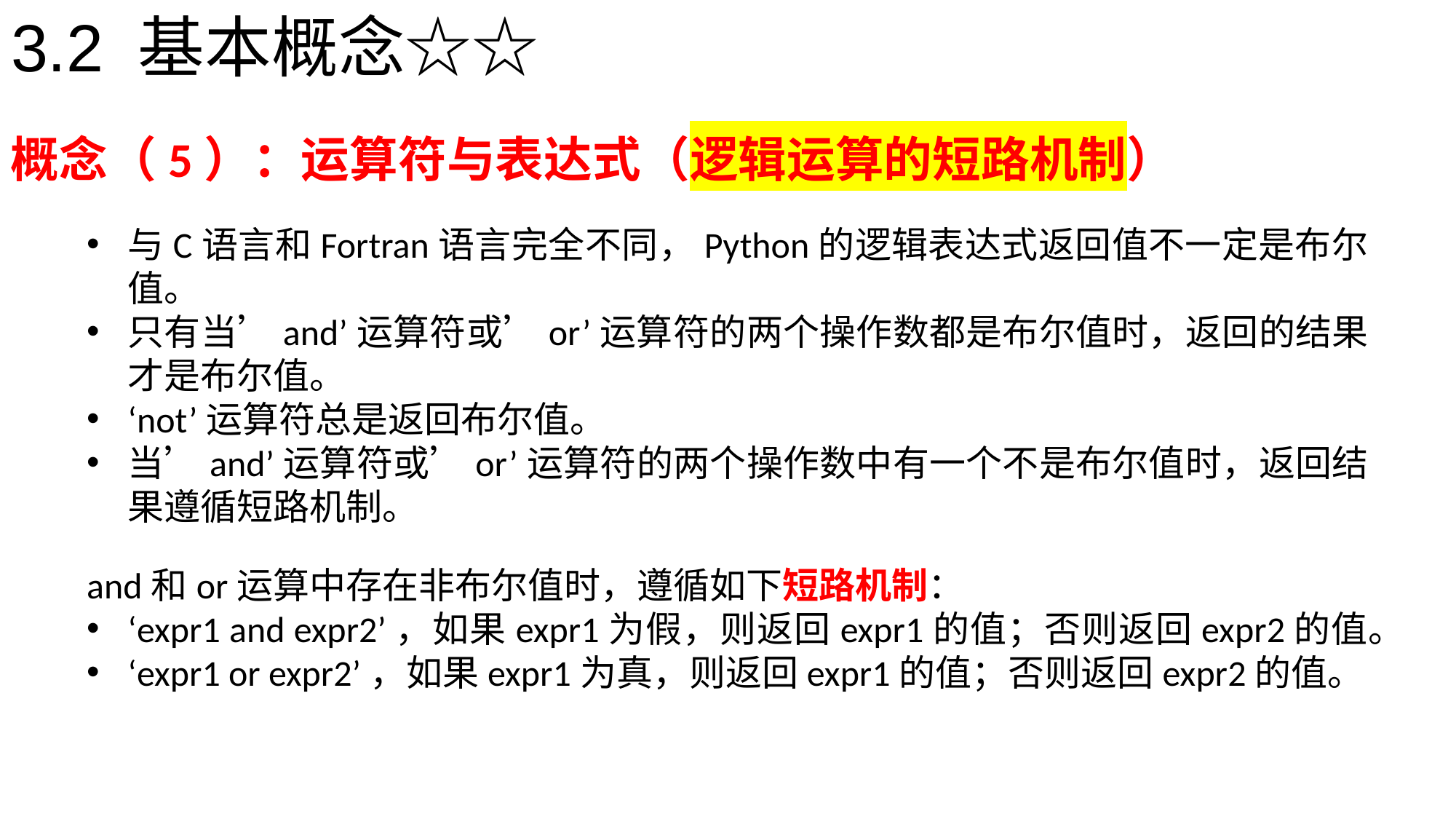

# 3.2 基本概念☆☆
概念（5）：运算符与表达式（逻辑运算的短路机制）
与C语言和Fortran语言完全不同，Python的逻辑表达式返回值不一定是布尔值。
只有当’and’运算符或’or’运算符的两个操作数都是布尔值时，返回的结果才是布尔值。
‘not’运算符总是返回布尔值。
当’and’运算符或’or’运算符的两个操作数中有一个不是布尔值时，返回结果遵循短路机制。
and和or运算中存在非布尔值时，遵循如下短路机制：
‘expr1 and expr2’，如果expr1为假，则返回expr1的值；否则返回expr2的值。
‘expr1 or expr2’，如果expr1为真，则返回expr1的值；否则返回expr2的值。